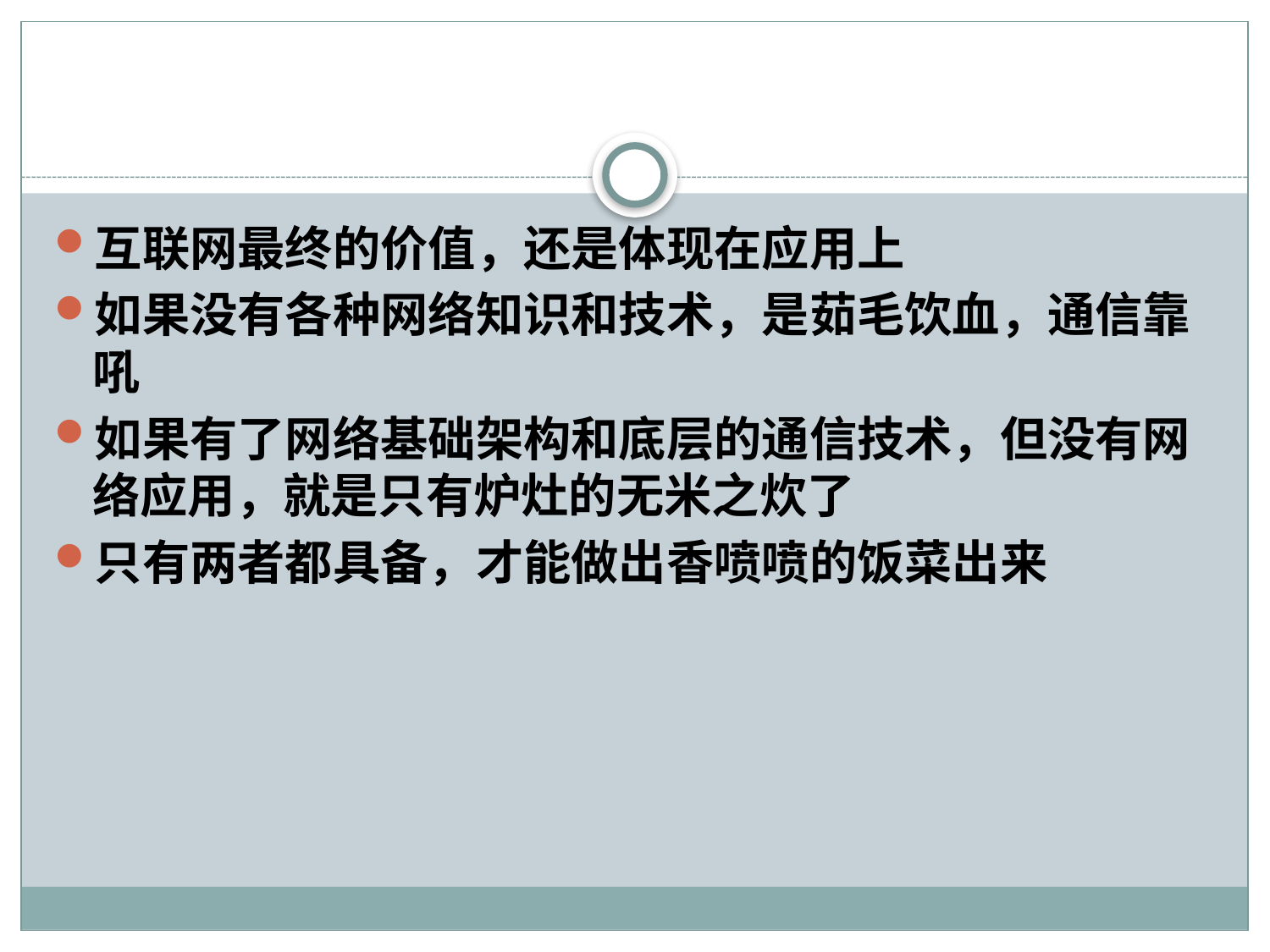

#
互联网最终的价值，还是体现在应用上
如果没有各种网络知识和技术，是茹毛饮血，通信靠吼
如果有了网络基础架构和底层的通信技术，但没有网络应用，就是只有炉灶的无米之炊了
只有两者都具备，才能做出香喷喷的饭菜出来